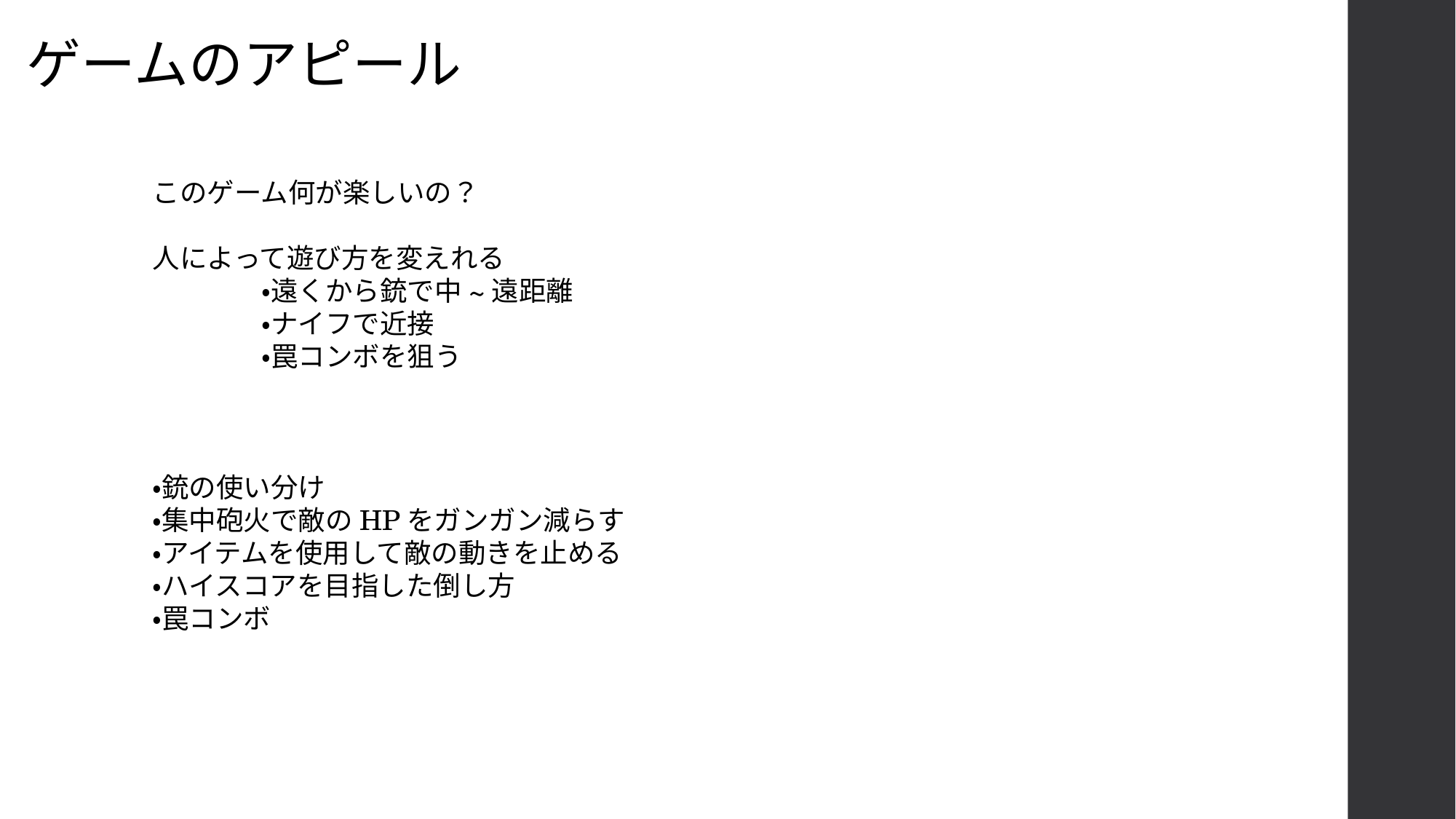

ゲームのアピール
このゲーム何が楽しいの？

人によって遊び方を変えれる
	・遠くから銃で中~遠距離
	・ナイフで近接
	・罠コンボを狙う

・銃の使い分け
・集中砲火で敵のHPをガンガン減らす
・アイテムを使用して敵の動きを止める
・ハイスコアを目指した倒し方
・罠コンボ